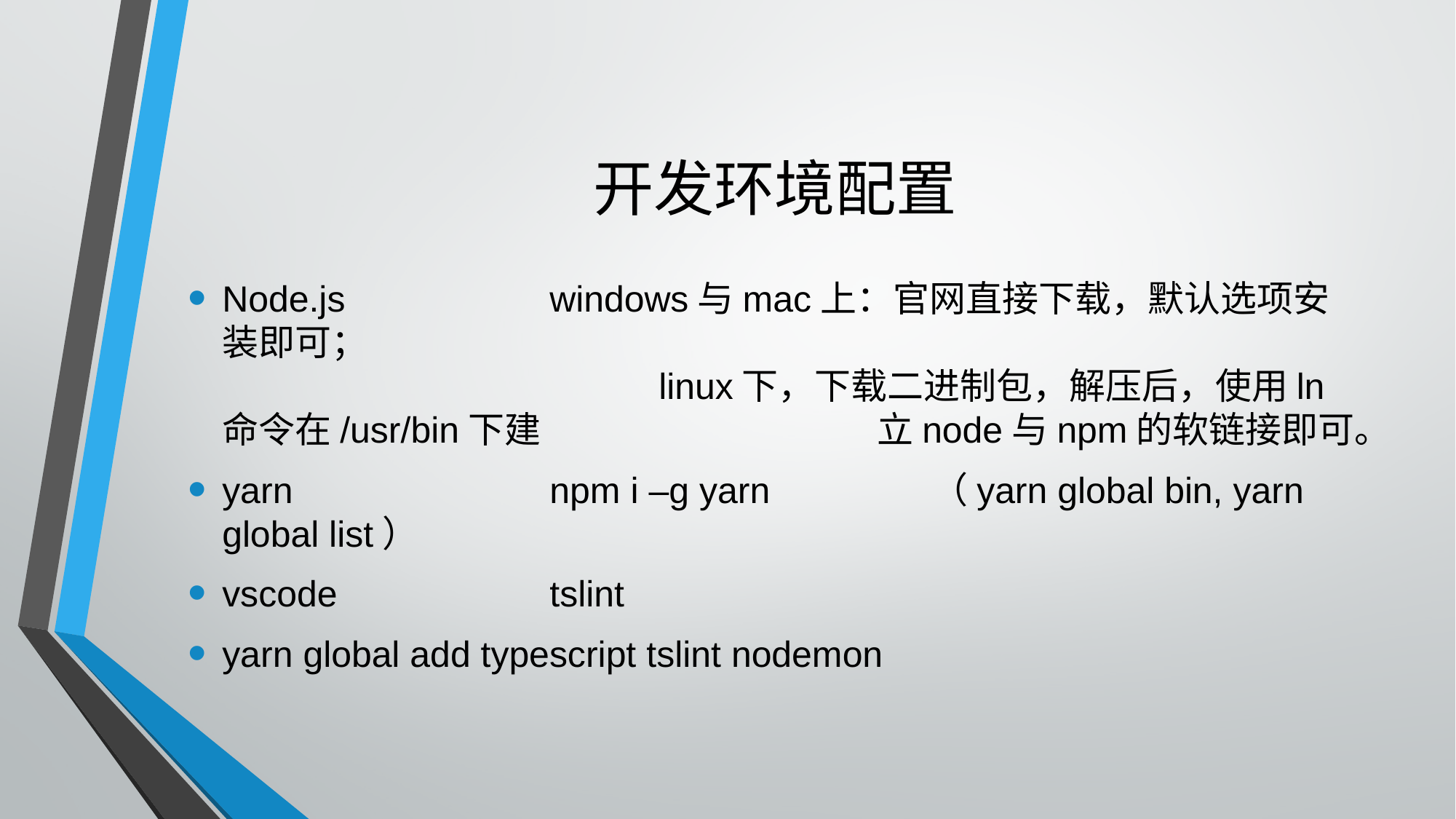

# 开发环境配置
Node.js		windows与mac上：官网直接下载，默认选项安装即可；
				linux下，下载二进制包，解压后，使用ln命令在/usr/bin下建				立node与npm的软链接即可。
yarn			npm i –g yarn               （yarn global bin, yarn global list）
vscode		tslint
yarn global add typescript tslint nodemon